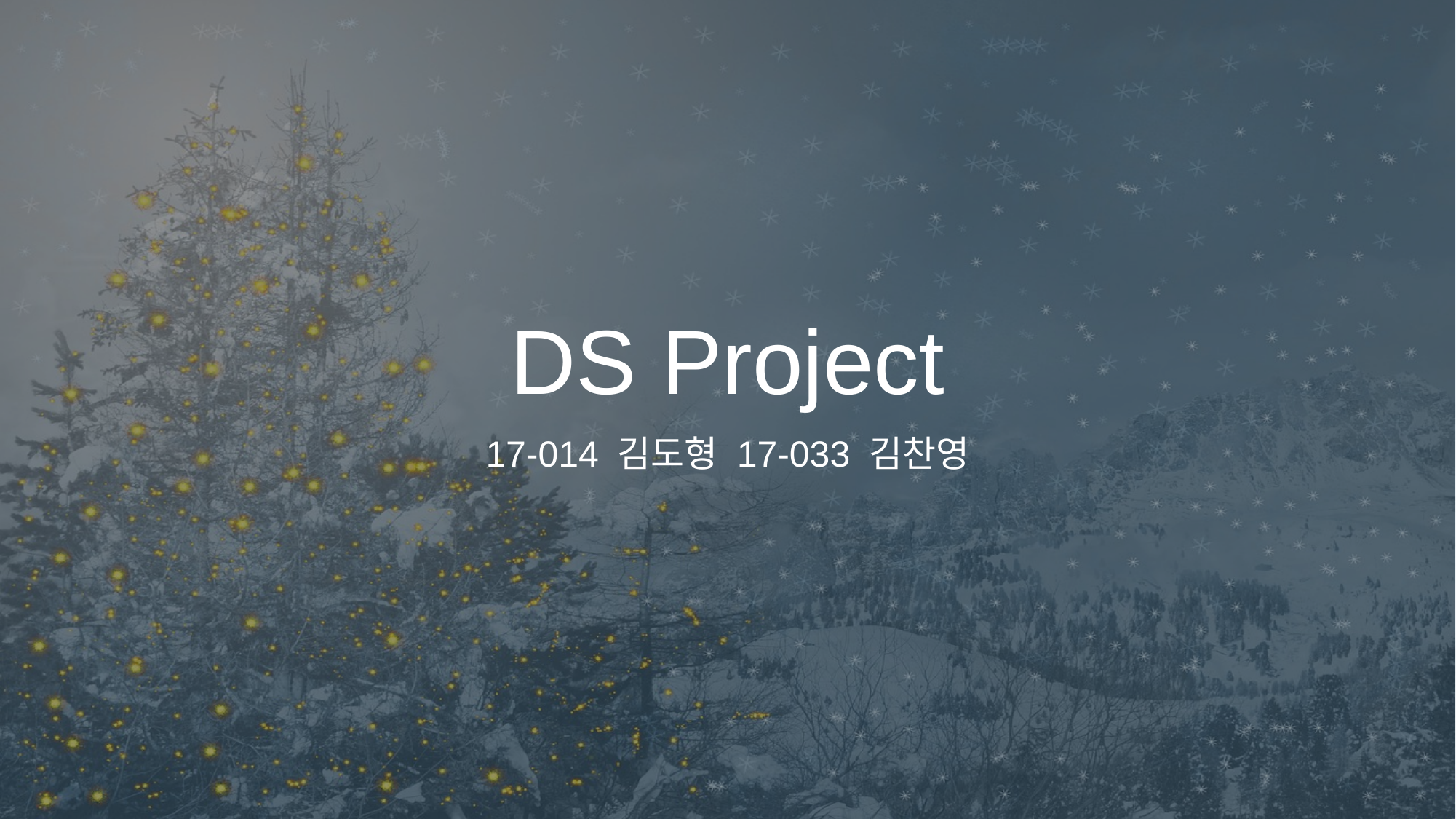

# DS Project
17-014 김도형 17-033 김찬영